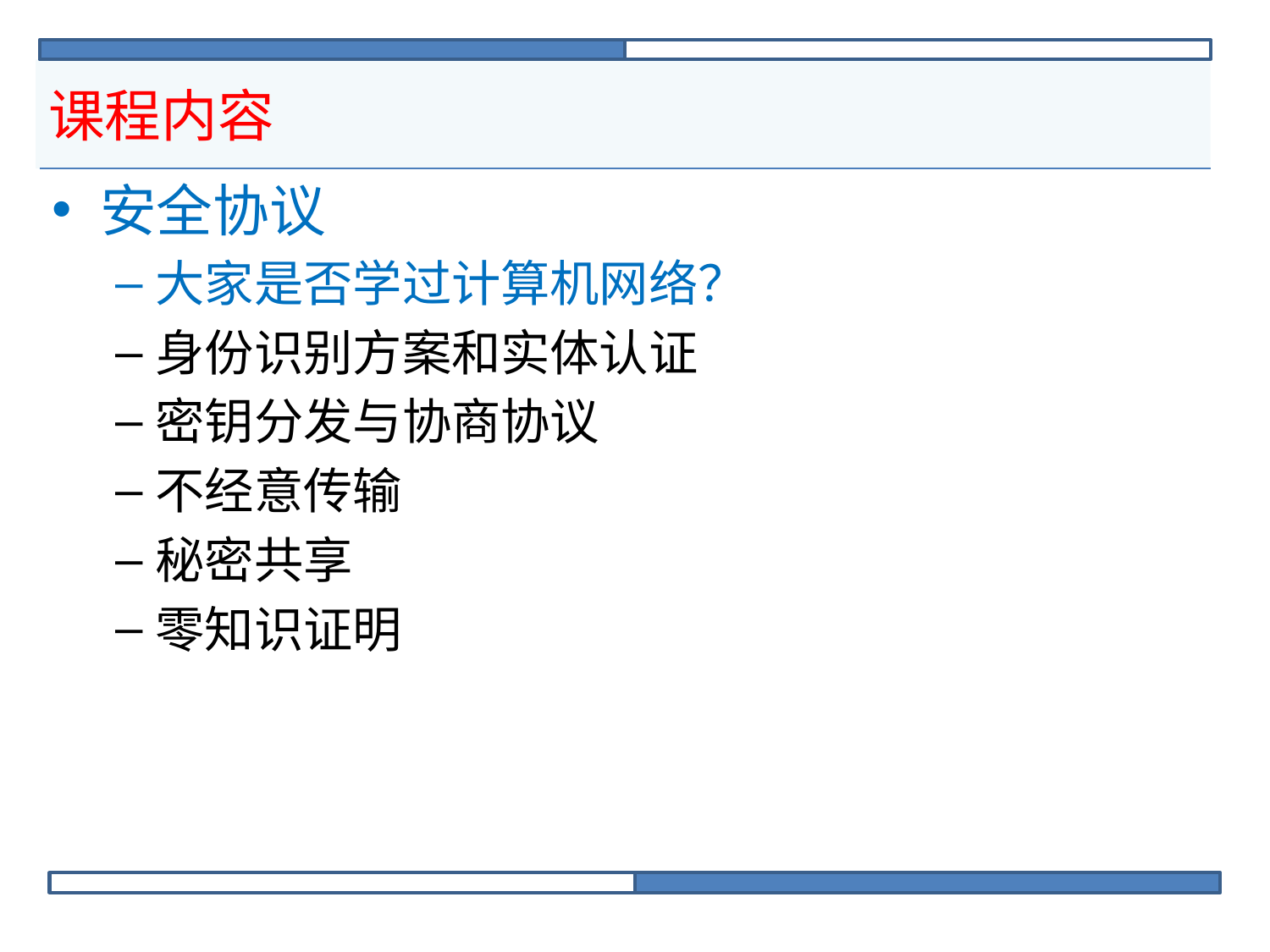

# 课程内容
安全协议
大家是否学过计算机网络？
身份识别方案和实体认证
密钥分发与协商协议
不经意传输
秘密共享
零知识证明